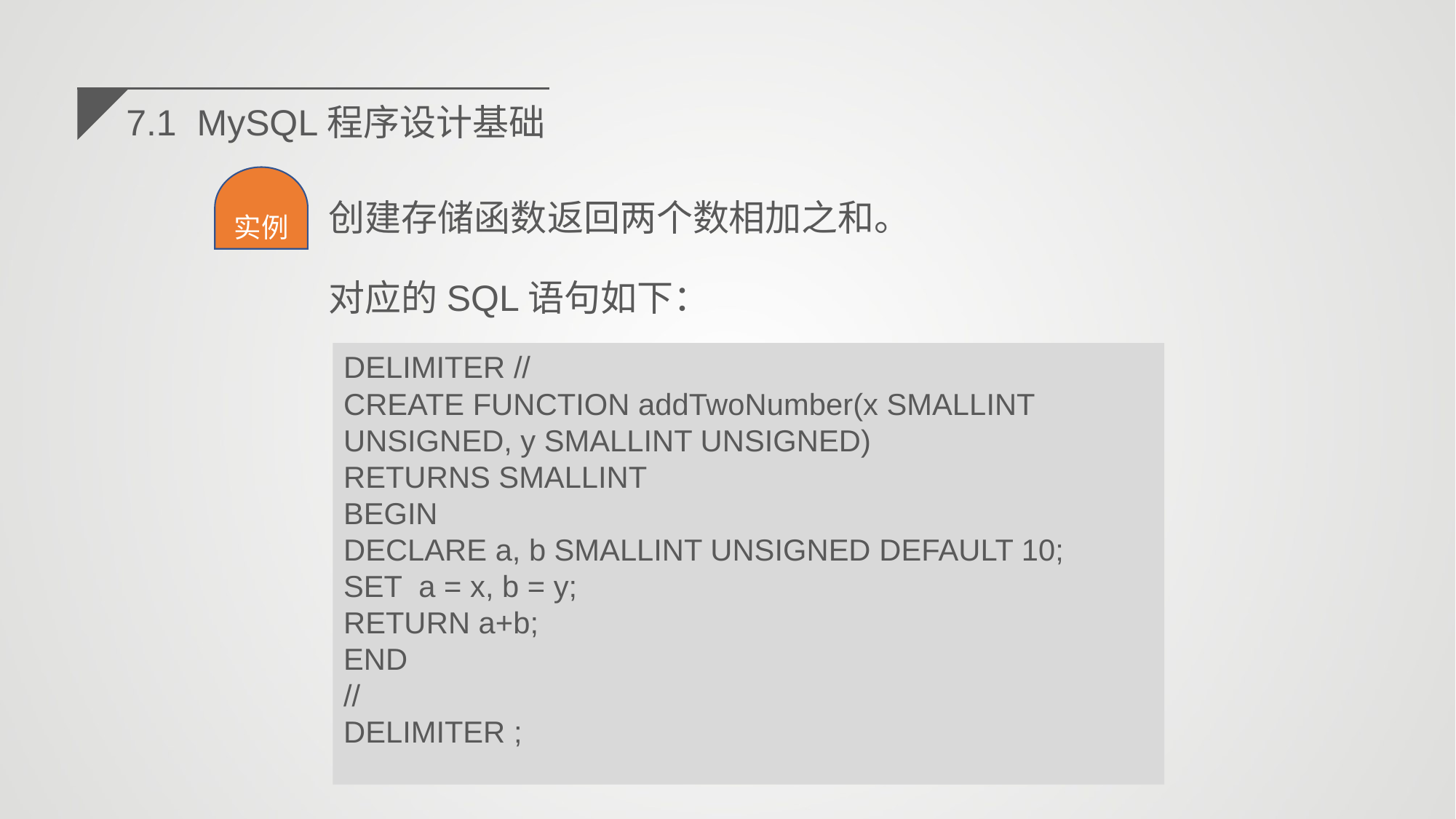

7.1  MySQL程序设计基础

实例
创建存储函数返回两个数相加之和。
对应的SQL语句如下：

DELIMITER //
CREATE FUNCTION addTwoNumber(x SMALLINT UNSIGNED, y SMALLINT UNSIGNED)
RETURNS SMALLINT
BEGIN
DECLARE a, b SMALLINT UNSIGNED DEFAULT 10;
SET  a = x, b = y;
RETURN a+b;
END
//
DELIMITER ;